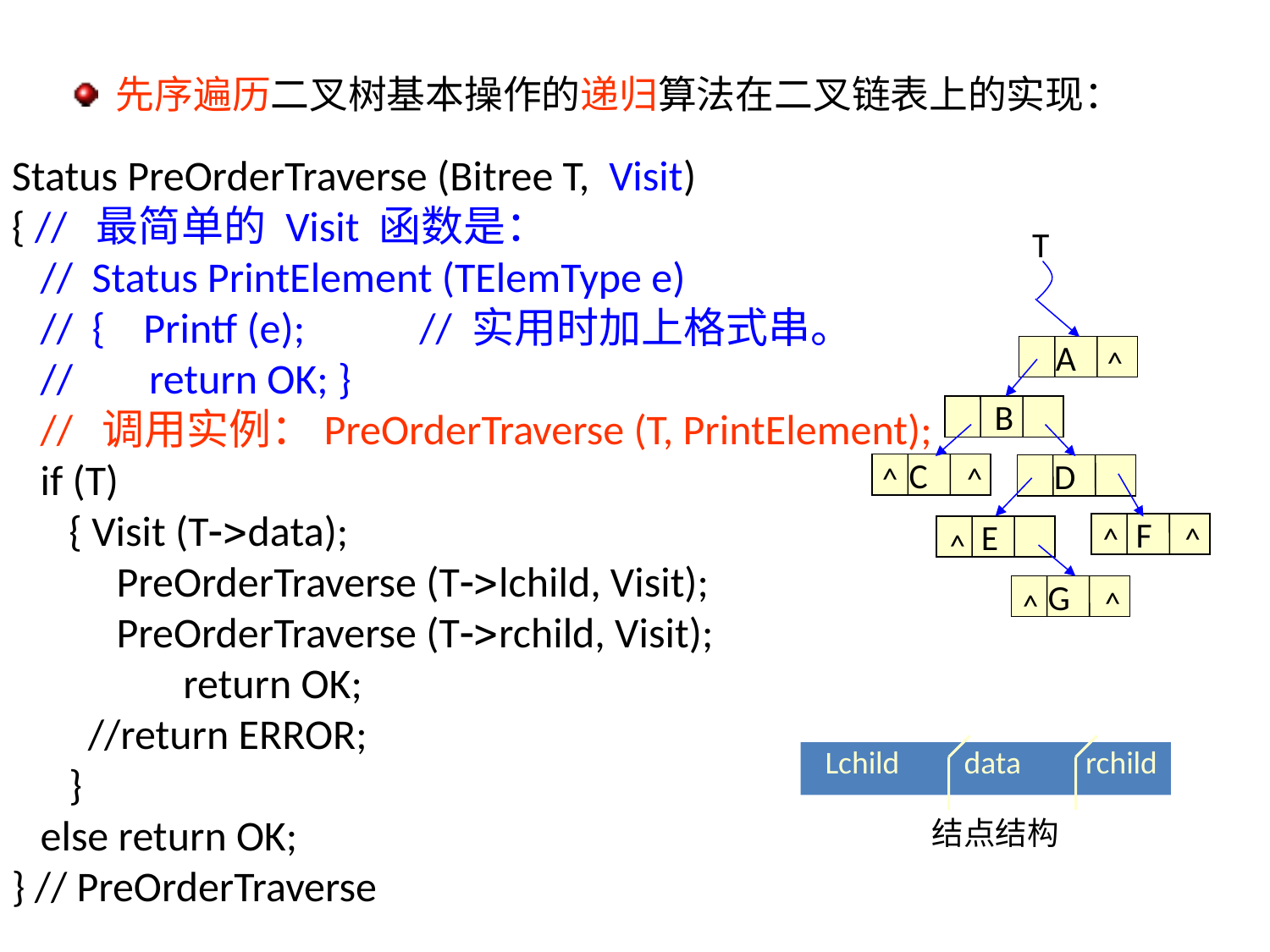

先序遍历二叉树基本操作的递归算法在二叉链表上的实现：
Status PreOrderTraverse (Bitree T,  Visit)
{ //  最简单的 Visit 函数是：
   //  Status PrintElement (TElemType e)
   //  {    Printf (e);            // 实用时加上格式串。
   //        return OK; }
   //  调用实例：PreOrderTraverse (T, PrintElement);
   if (T)
      { Visit (T−>data);
           PreOrderTraverse (T−>lchild, Visit);
           PreOrderTraverse (T−>rchild, Visit);
                  return OK;
        //return ERROR;
      }
   else return OK;
} // PreOrderTraverse
T

^
   A

 B

^
^
   C

   D

^
^
^
    F

    E

^
^
   G

  Lchild         data         rchild

结点结构